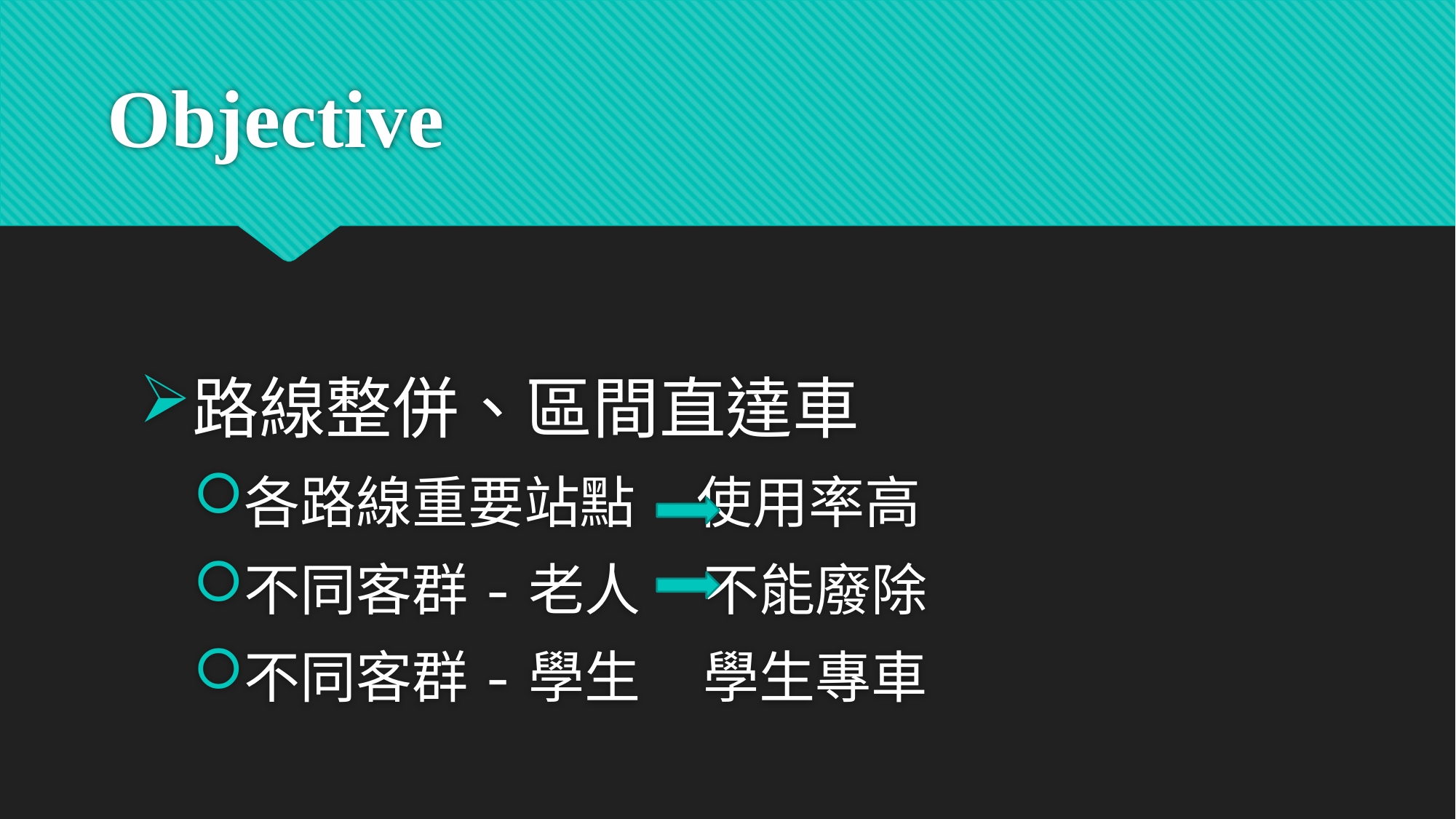

# Objective

路線整併、區間直達車
各路線重要站點-使用率高
不同客群-老人     不能廢除
不同客群-學生     學生專車